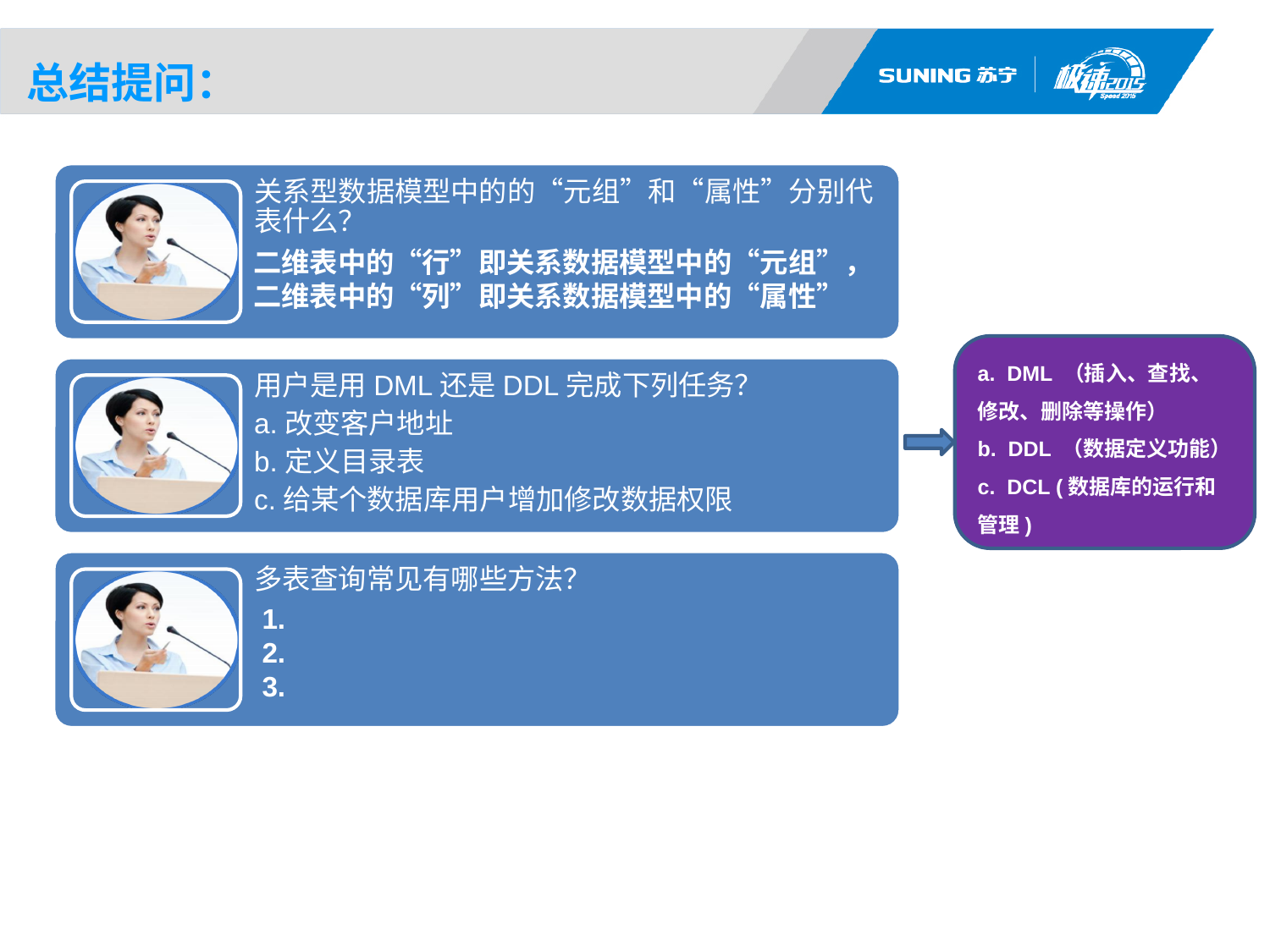

# 总结提问：
关系型数据模型中的的“元组”和“属性”分别代表什么？
用户是用DML还是DDL完成下列任务？
a.改变客户地址
b.定义目录表
c.给某个数据库用户增加修改数据权限
多表查询常见有哪些方法？

二维表中的“行”即关系数据模型中的“元组”，
二维表中的“列”即关系数据模型中的“属性”

a.  DML （插入、查找、修改、删除等操作）
b.  DDL （数据定义功能）
c.  DCL (数据库的运行和管理)

1.
2.
3.